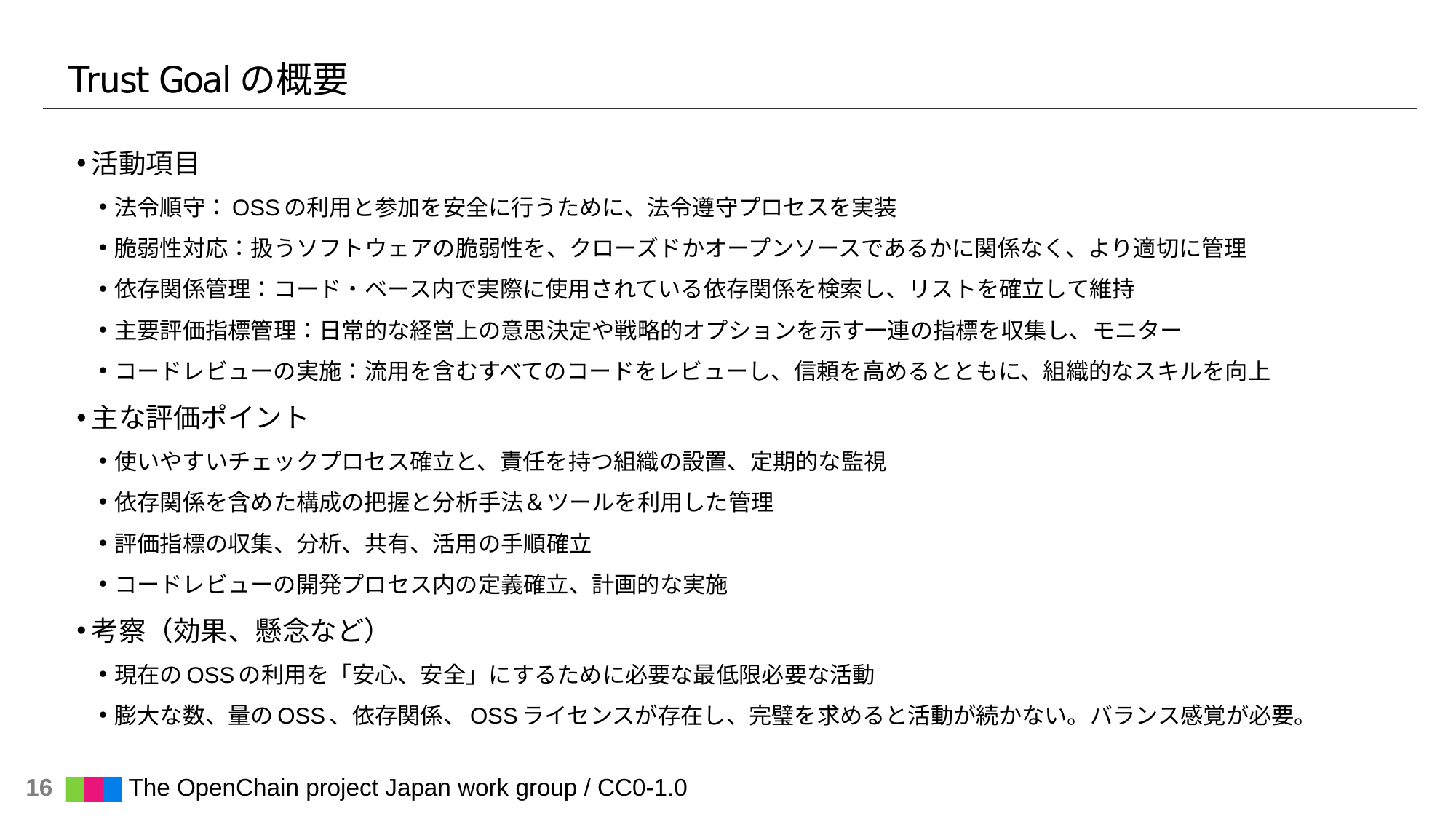

# Trust Goalの概要
活動項目
法令順守：OSSの利用と参加を安全に行うために、法令遵守プロセスを実装
脆弱性対応：扱うソフトウェアの脆弱性を、クローズドかオープンソースであるかに関係なく、より適切に管理
依存関係管理：コード・ベース内で実際に使用されている依存関係を検索し、リストを確立して維持
主要評価指標管理：日常的な経営上の意思決定や戦略的オプションを示す一連の指標を収集し、モニター
コードレビューの実施：流用を含むすべてのコードをレビューし、信頼を高めるとともに、組織的なスキルを向上
主な評価ポイント
使いやすいチェックプロセス確立と、責任を持つ組織の設置、定期的な監視
依存関係を含めた構成の把握と分析手法＆ツールを利用した管理
評価指標の収集、分析、共有、活用の手順確立
コードレビューの開発プロセス内の定義確立、計画的な実施
考察（効果、懸念など）
現在のOSSの利用を「安心、安全」にするために必要な最低限必要な活動
膨大な数、量のOSS、依存関係、OSSライセンスが存在し、完璧を求めると活動が続かない。バランス感覚が必要。